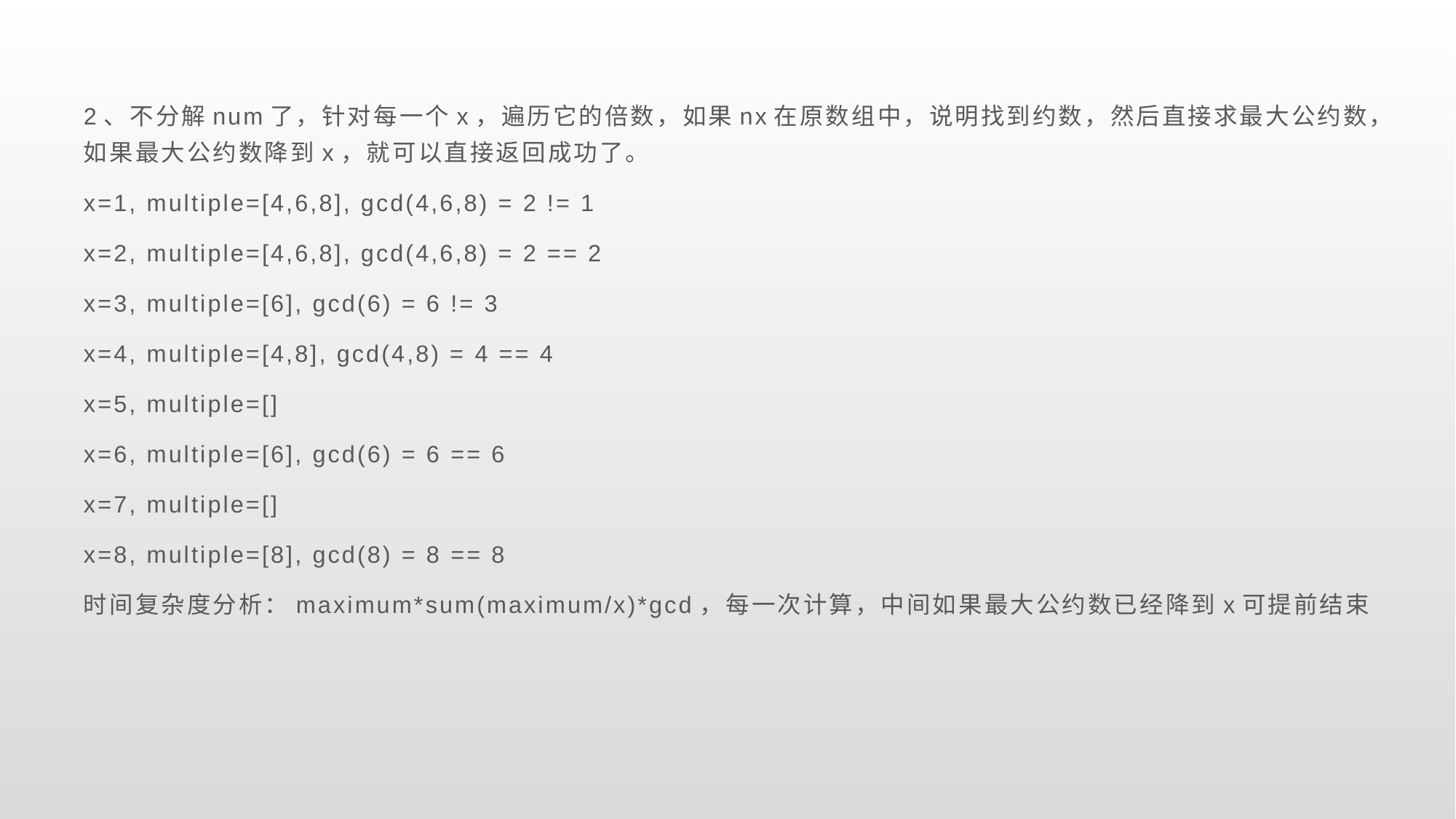

2、不分解num了，针对每一个x，遍历它的倍数，如果nx在原数组中，说明找到约数，然后直接求最大公约数，如果最大公约数降到x，就可以直接返回成功了。
x=1, multiple=[4,6,8], gcd(4,6,8) = 2 != 1
x=2, multiple=[4,6,8], gcd(4,6,8) = 2 == 2
x=3, multiple=[6], gcd(6) = 6 != 3
x=4, multiple=[4,8], gcd(4,8) = 4 == 4
x=5, multiple=[]
x=6, multiple=[6], gcd(6) = 6 == 6
x=7, multiple=[]
x=8, multiple=[8], gcd(8) = 8 == 8
时间复杂度分析：maximum*sum(maximum/x)*gcd，每一次计算，中间如果最大公约数已经降到x可提前结束